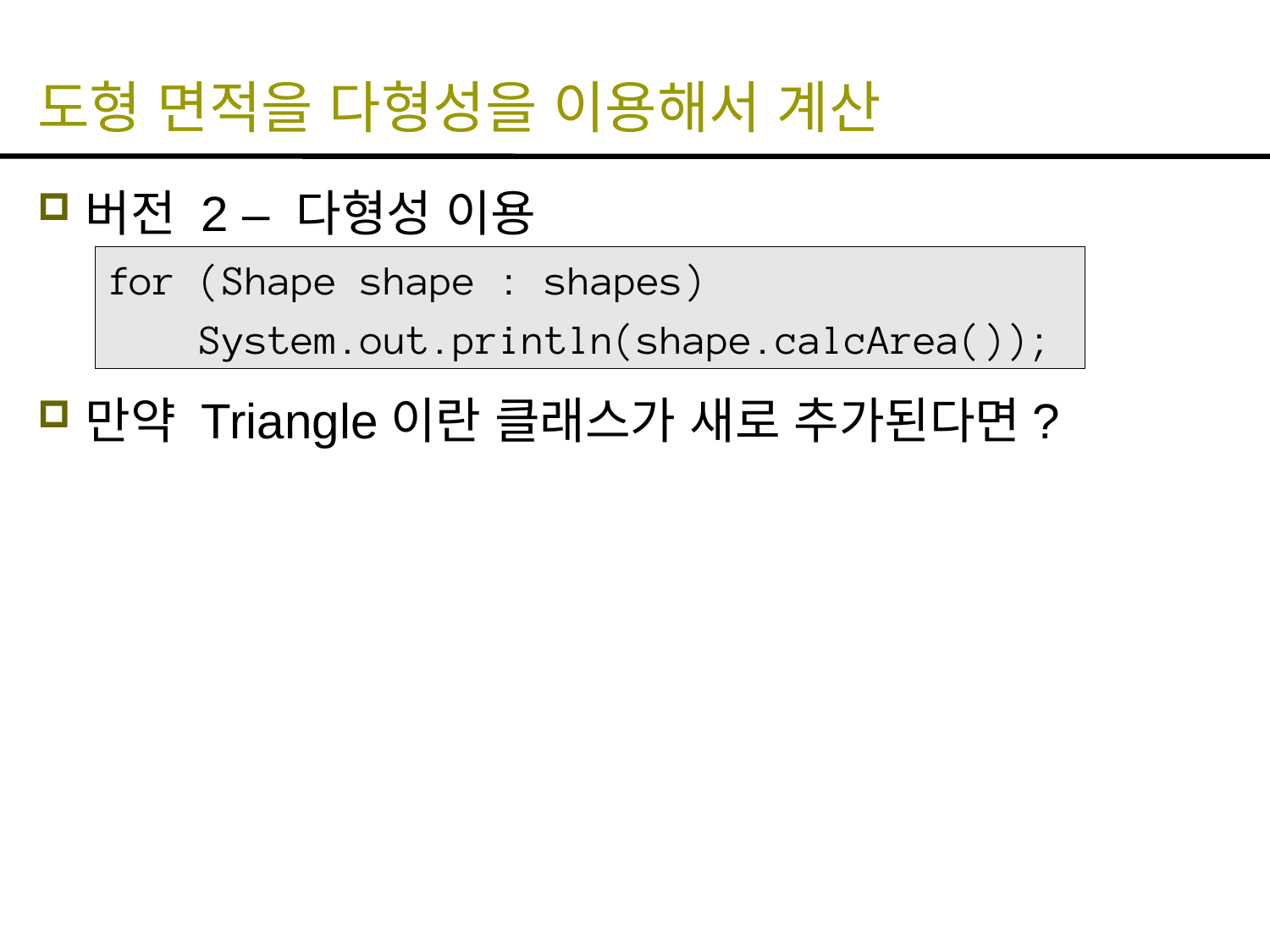

# 도형 면적을 다형성을 이용해서 계산
버전 2 – 다형성 이용

만약 Triangle이란 클래스가 새로 추가된다면?

for (Shape shape : shapes)
    System.out.println(shape.calcArea());